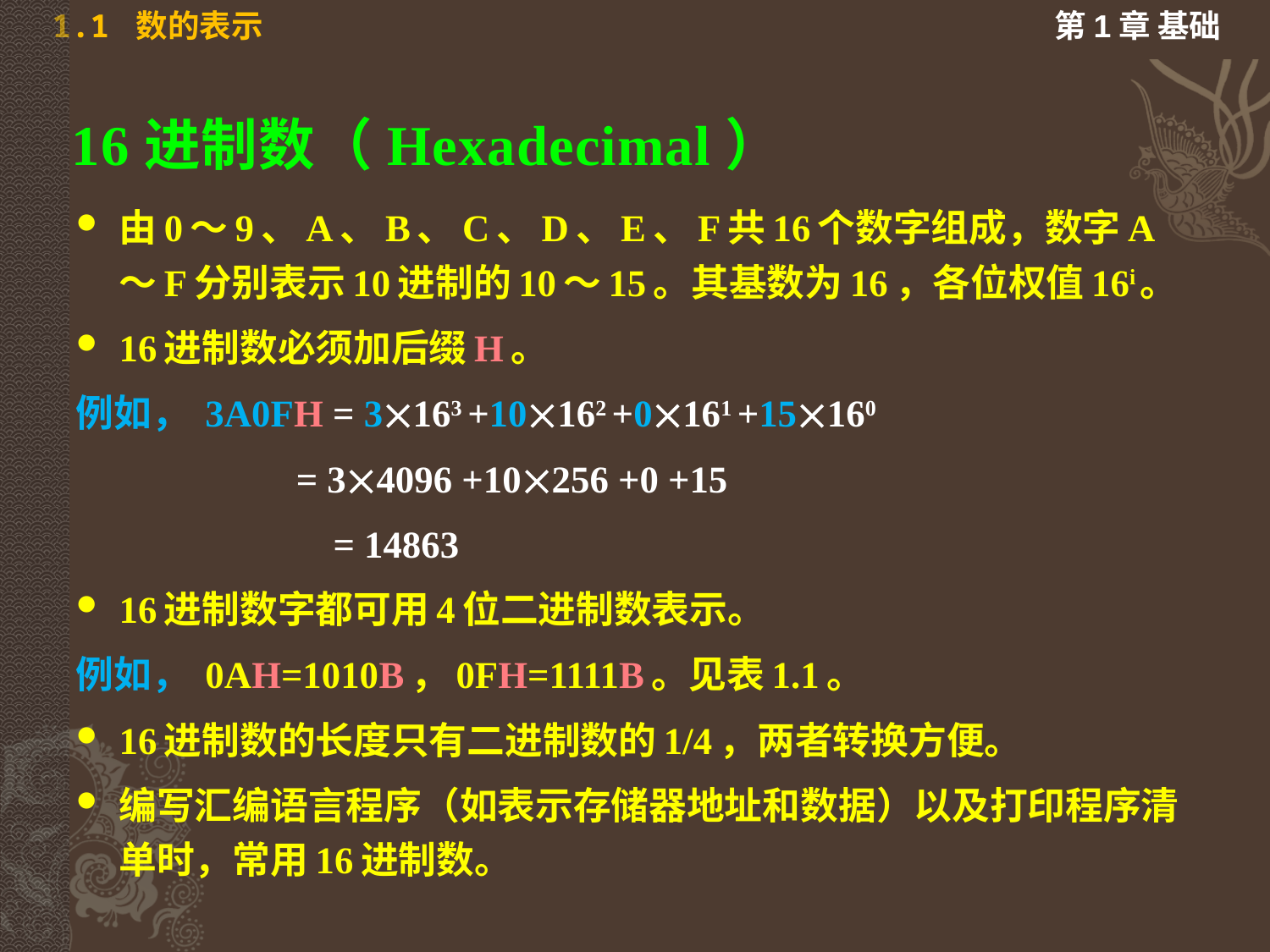

# 16进制数（Hexadecimal）
由0～9、A、B、C、D、E、F共16个数字组成，数字A～F分别表示10进制的10～15。其基数为16，各位权值16i。
16进制数必须加后缀H。
例如， 3A0FH = 3×163 +10×162 +0×161 +15×160
                                        = 3×4096 +10×256 +0 +15
                           = 14863
16进制数字都可用4位二进制数表示。
例如， 0AH=1010B，0FH=1111B。见表1.1。
16进制数的长度只有二进制数的1/4，两者转换方便。
编写汇编语言程序（如表示存储器地址和数据）以及打印程序清单时，常用16进制数。